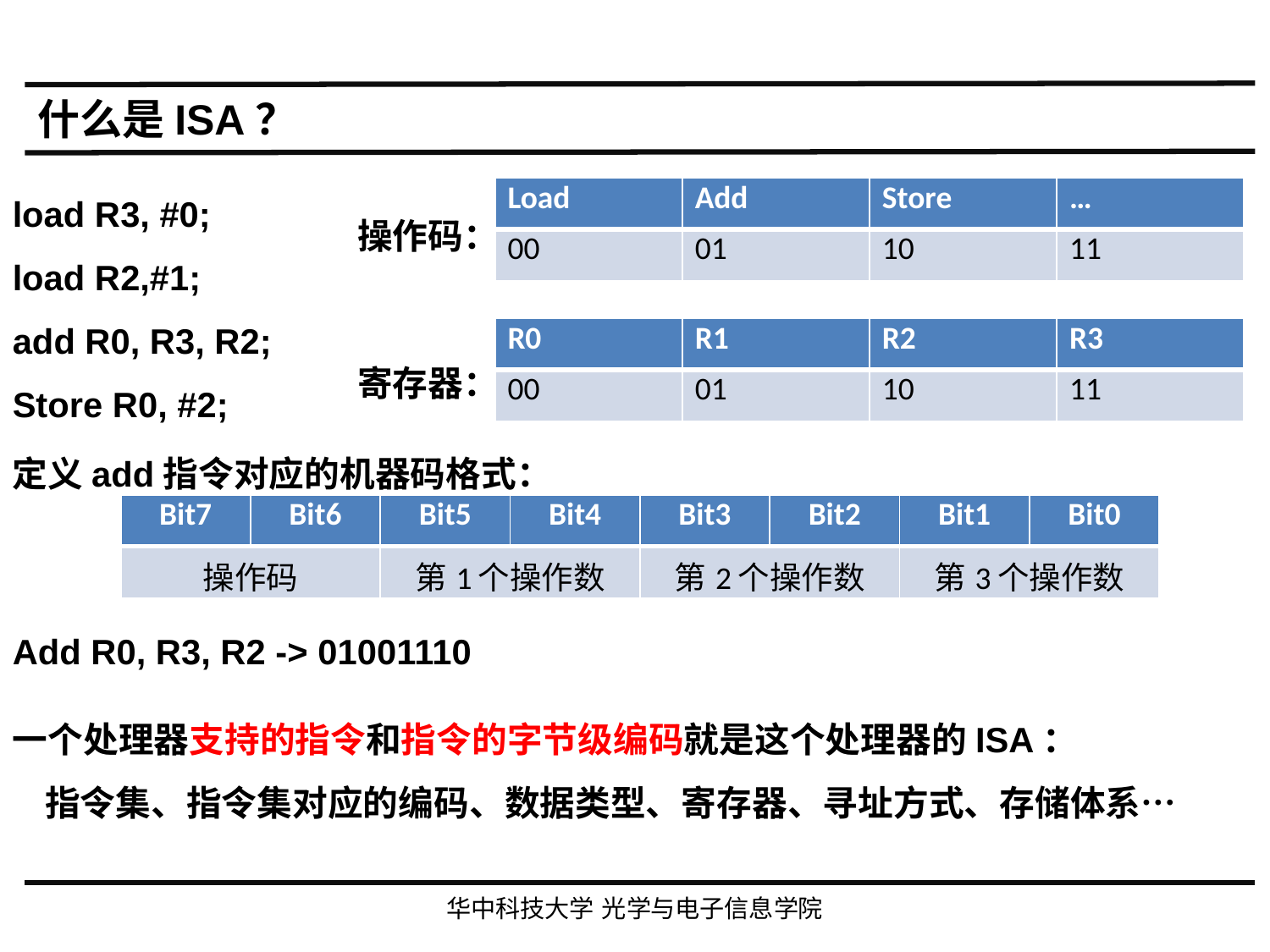

什么是ISA？
load R3, #0;
load R2,#1;
add R0, R3, R2;
Store R0, #2;
| Load | Add | Store | … |
| --- | --- | --- | --- |
| 00 | 01 | 10 | 11 |
操作码：
| R0 | R1 | R2 | R3 |
| --- | --- | --- | --- |
| 00 | 01 | 10 | 11 |
寄存器：
定义add指令对应的机器码格式：
| Bit7 | Bit6 | Bit5 | Bit4 | Bit3 | Bit2 | Bit1 | Bit0 |
| --- | --- | --- | --- | --- | --- | --- | --- |
| 操作码 |  | 第1个操作数 |  | 第2个操作数 |  | 第3个操作数 |  |
Add R0, R3, R2 -> 01001110
一个处理器支持的指令和指令的字节级编码就是这个处理器的ISA：
   指令集、指令集对应的编码、数据类型、寄存器、寻址方式、存储体系…
华中科技大学 光学与电子信息学院